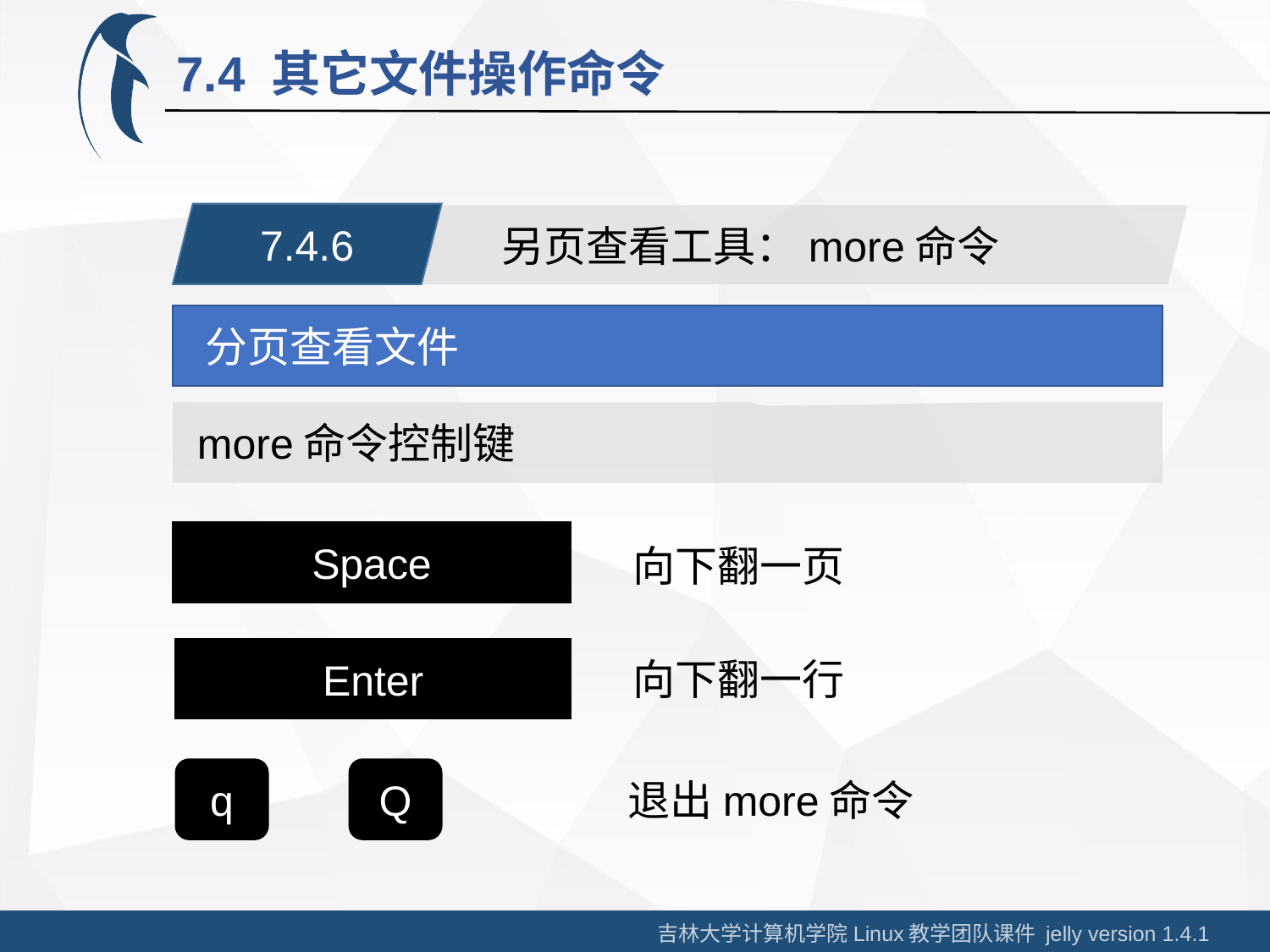

7.4 其它文件操作命令
7.4.6
另页查看工具：more命令
 分页查看文件
 more命令控制键
Space
向下翻一页
Enter
向下翻一行
q
Q
退出more命令